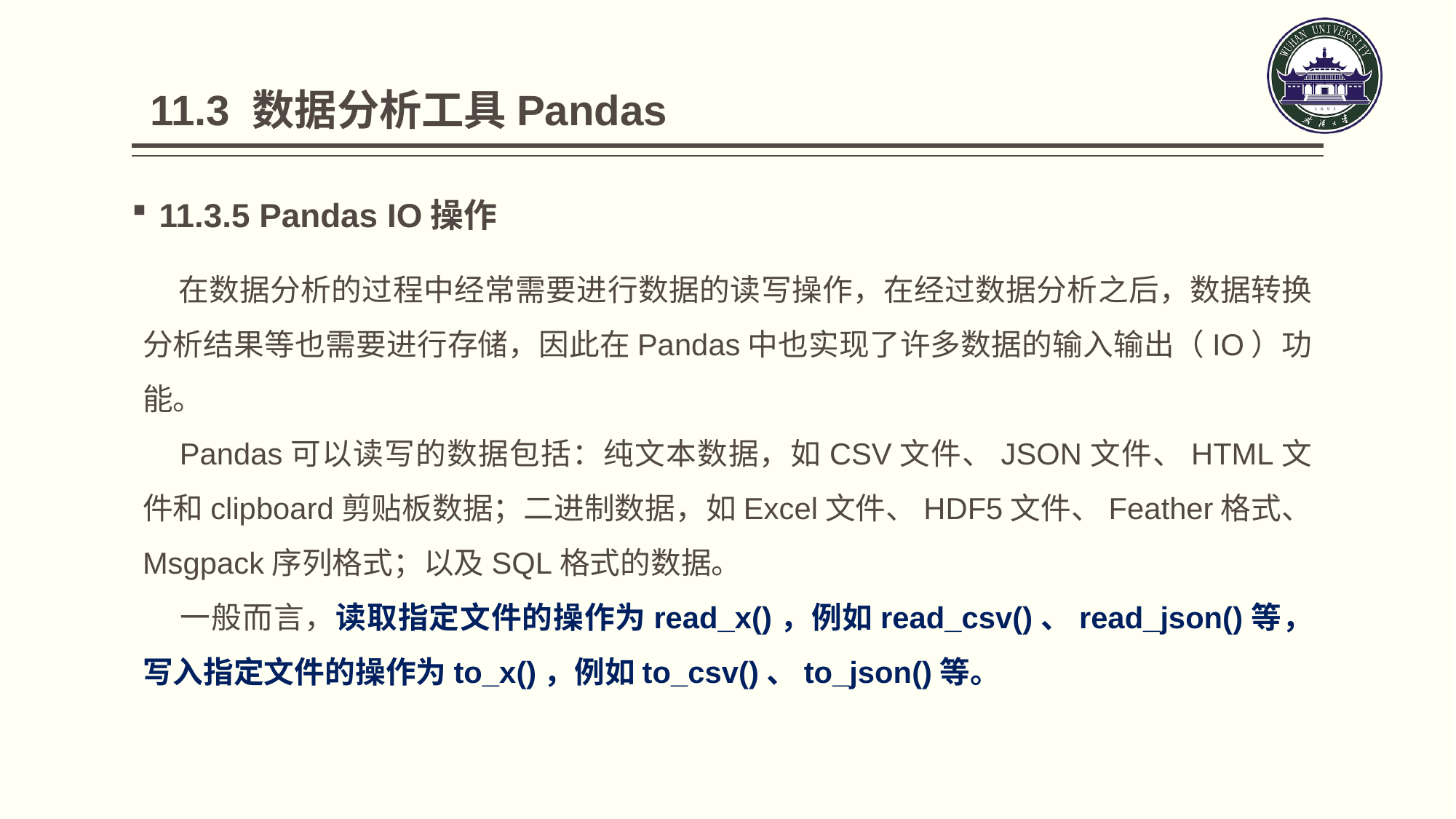

11.3 数据分析工具Pandas
11.3.5 Pandas IO操作
    在数据分析的过程中经常需要进行数据的读写操作，在经过数据分析之后，数据转换分析结果等也需要进行存储，因此在Pandas中也实现了许多数据的输入输出（IO）功能。
    Pandas可以读写的数据包括：纯文本数据，如CSV文件、JSON文件、HTML文件和clipboard剪贴板数据；二进制数据，如Excel文件、HDF5文件、Feather格式、Msgpack序列格式；以及SQL格式的数据。
    一般而言，读取指定文件的操作为read_x()，例如read_csv()、read_json()等，写入指定文件的操作为to_x()，例如to_csv()、to_json()等。